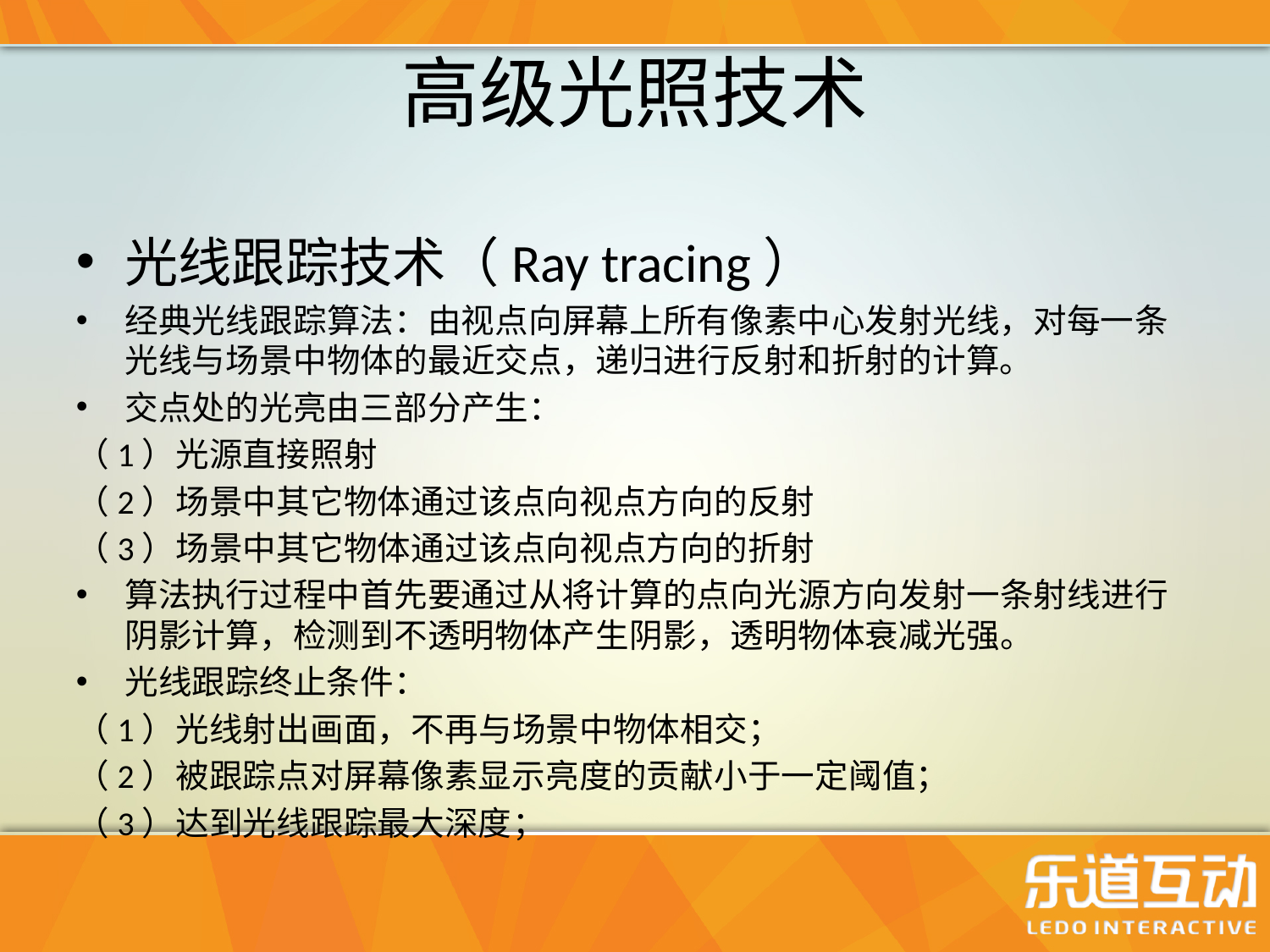

# 高级光照技术
光线跟踪技术（Ray tracing）
经典光线跟踪算法：由视点向屏幕上所有像素中心发射光线，对每一条光线与场景中物体的最近交点，递归进行反射和折射的计算。
交点处的光亮由三部分产生：
（1）光源直接照射
（2）场景中其它物体通过该点向视点方向的反射
（3）场景中其它物体通过该点向视点方向的折射
算法执行过程中首先要通过从将计算的点向光源方向发射一条射线进行阴影计算，检测到不透明物体产生阴影，透明物体衰减光强。
光线跟踪终止条件：
（1）光线射出画面，不再与场景中物体相交；
（2）被跟踪点对屏幕像素显示亮度的贡献小于一定阈值；
（3）达到光线跟踪最大深度；